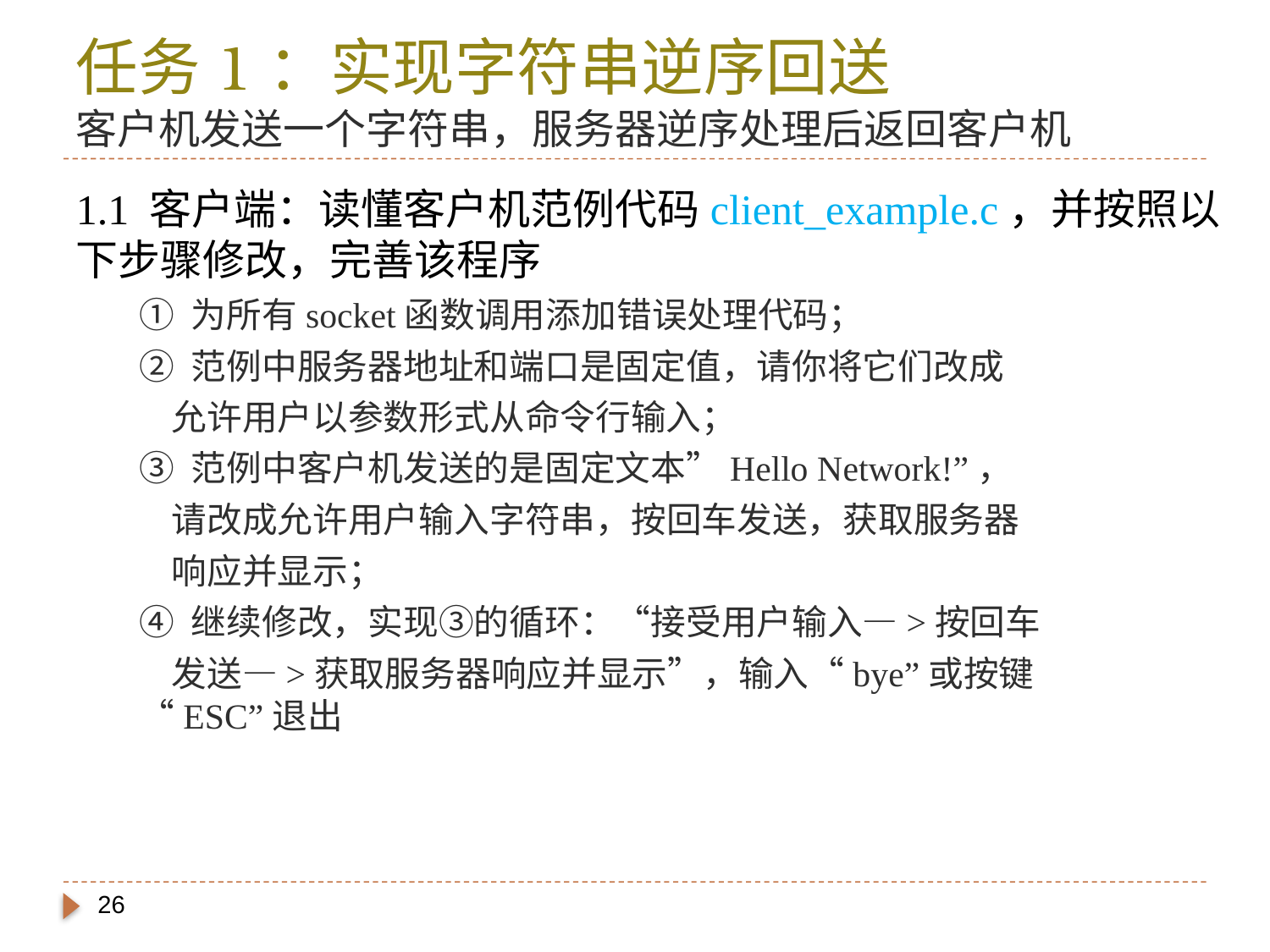

# 任务1：实现字符串逆序回送 客户机发送一个字符串，服务器逆序处理后返回客户机
1.1 客户端：读懂客户机范例代码client_example.c，并按照以下步骤修改，完善该程序
① 为所有socket函数调用添加错误处理代码；
② 范例中服务器地址和端口是固定值，请你将它们改成
   允许用户以参数形式从命令行输入；
③ 范例中客户机发送的是固定文本”Hello Network!”，
   请改成允许用户输入字符串，按回车发送，获取服务器
   响应并显示；
④ 继续修改，实现③的循环：“接受用户输入—>按回车
   发送—>获取服务器响应并显示”，输入“bye”或按键    “ESC”退出
26